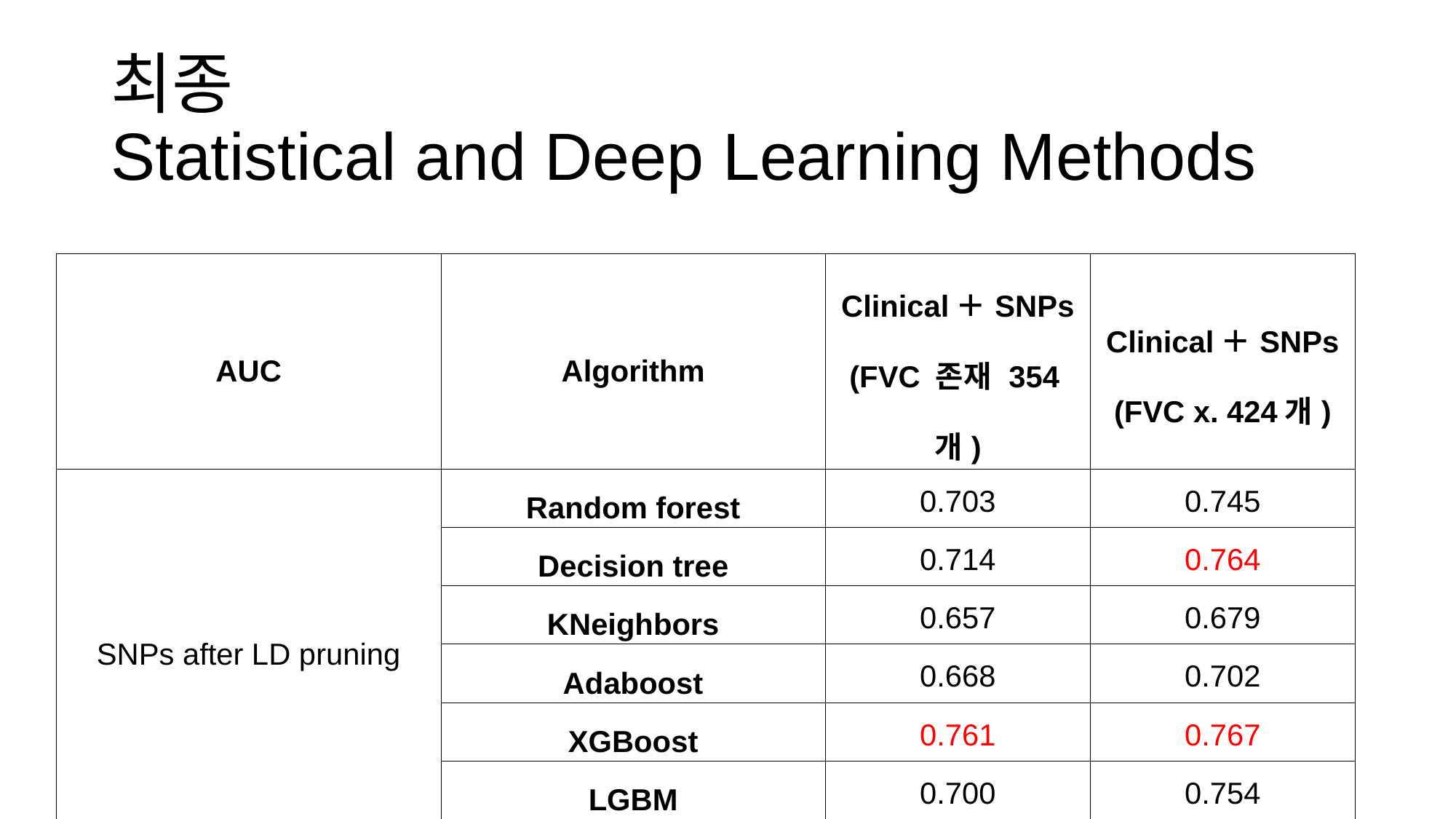

# 최종 Statistical and Deep Learning Methods
| AUC | Algorithm | Clinical＋SNPs (FVC 존재 354개) | Clinical＋SNPs (FVC x. 424개) |
| --- | --- | --- | --- |
| SNPs after LD pruning | Random forest | 0.703 | 0.745 |
|  | Decision tree | 0.714 | 0.764 |
|  | KNeighbors | 0.657 | 0.679 |
|  | Adaboost | 0.668 | 0.702 |
|  | XGBoost | 0.761 | 0.767 |
|  | LGBM | 0.700 | 0.754 |